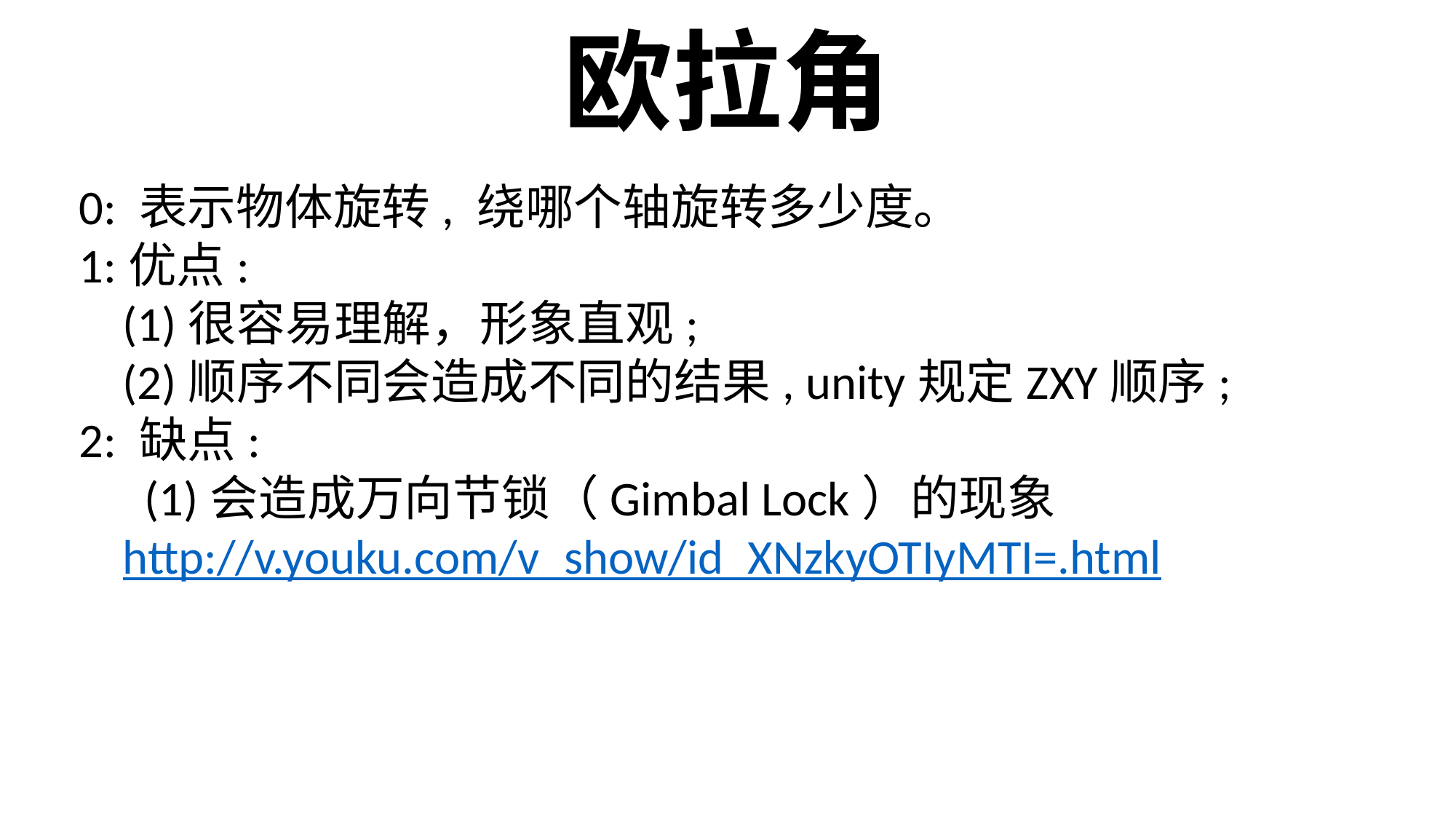

欧拉角
0: 表示物体旋转, 绕哪个轴旋转多少度。
1:优点:
    (1)很容易理解，形象直观;
    (2)顺序不同会造成不同的结果, unity规定ZXY顺序;
2: 缺点:
      (1)会造成万向节锁（Gimbal Lock）的现象
    http://v.youku.com/v_show/id_XNzkyOTIyMTI=.html

4